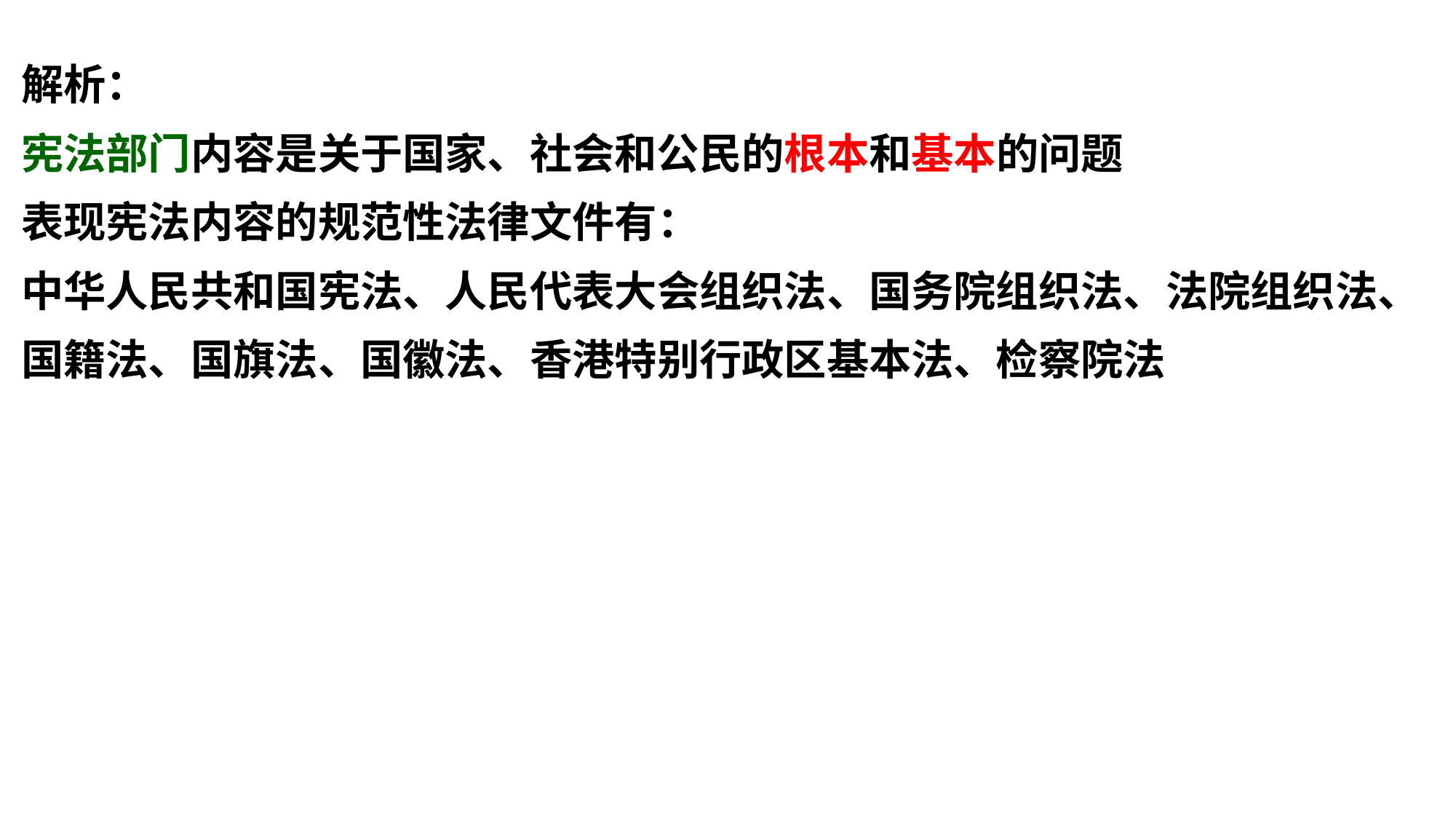

解析：
宪法部门内容是关于国家、社会和公民的根本和基本的问题
表现宪法内容的规范性法律文件有：
中华人民共和国宪法、人民代表大会组织法、国务院组织法、法院组织法、国籍法、国旗法、国徽法、香港特别行政区基本法、检察院法